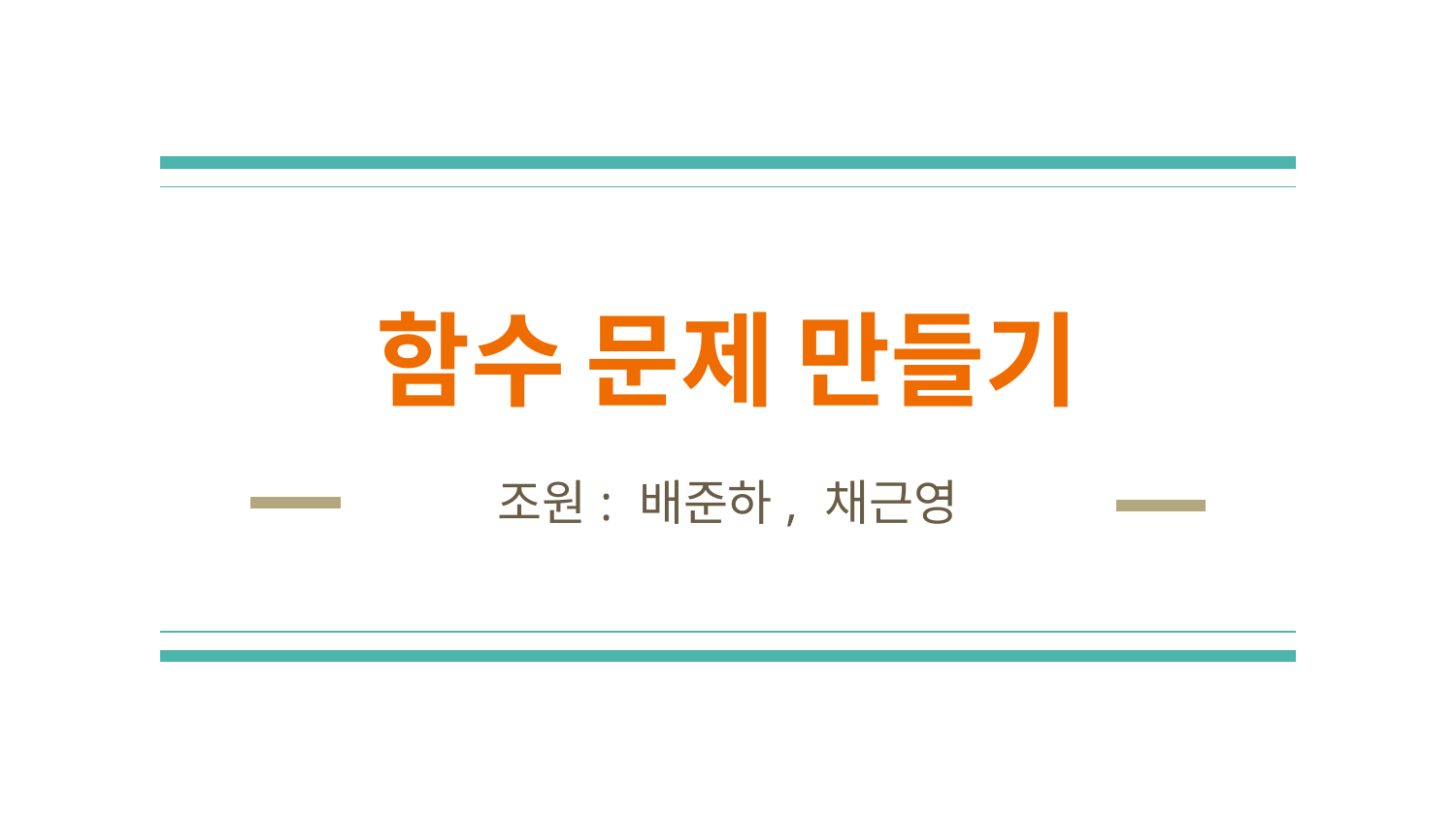

# 함수 문제 만들기
조원: 배준하, 채근영